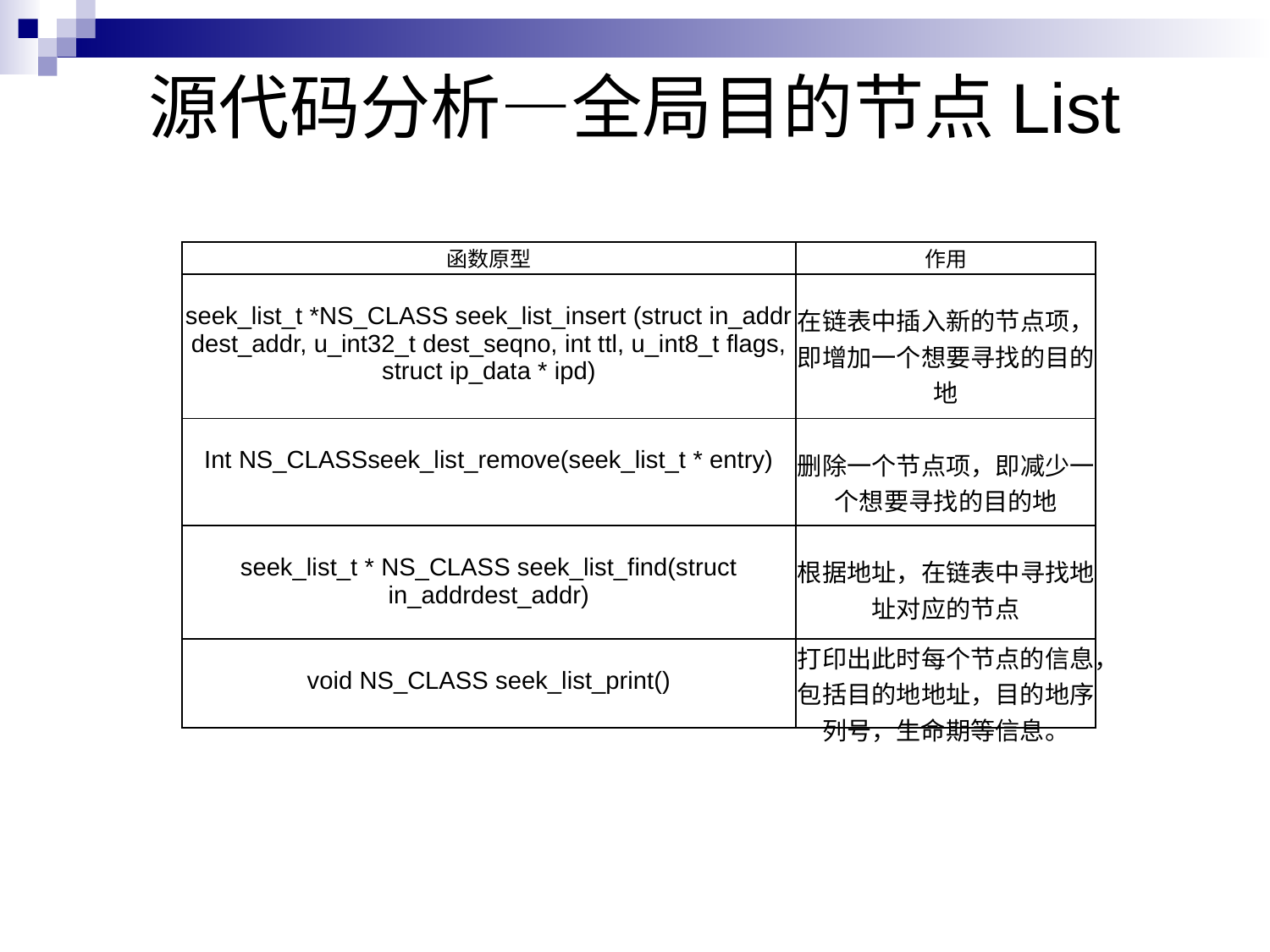

# 源代码分析—全局目的节点List
| 函数原型 | 作用 |
| --- | --- |
| seek\_list\_t \*NS\_CLASS seek\_list\_insert (struct in\_addr dest\_addr, u\_int32\_t dest\_seqno, int ttl, u\_int8\_t flags, struct ip\_data \* ipd) | 在链表中插入新的节点项，即增加一个想要寻找的目的地 |
| Int NS\_CLASSseek\_list\_remove(seek\_list\_t \* entry) | 删除一个节点项，即减少一个想要寻找的目的地 |
| seek\_list\_t \* NS\_CLASS seek\_list\_find(struct in\_addrdest\_addr) | 根据地址，在链表中寻找地址对应的节点 |
| void NS\_CLASS seek\_list\_print() | 打印出此时每个节点的信息，包括目的地地址，目的地序列号，生命期等信息。 |

21